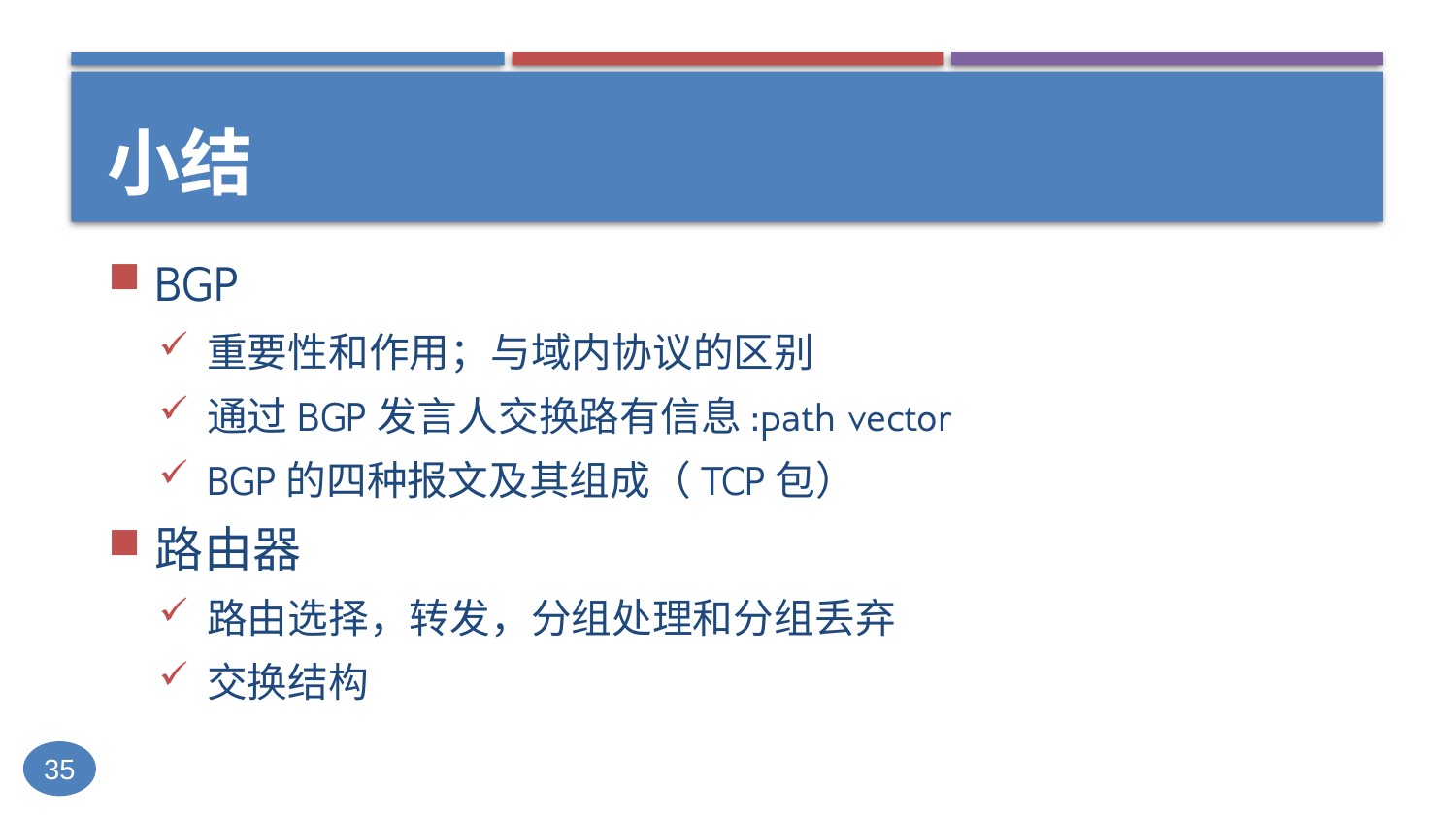

# 小结
BGP
重要性和作用；与域内协议的区别
通过BGP发言人交换路有信息:path vector
BGP的四种报文及其组成（TCP包）
路由器
路由选择，转发，分组处理和分组丢弃
交换结构
35
35